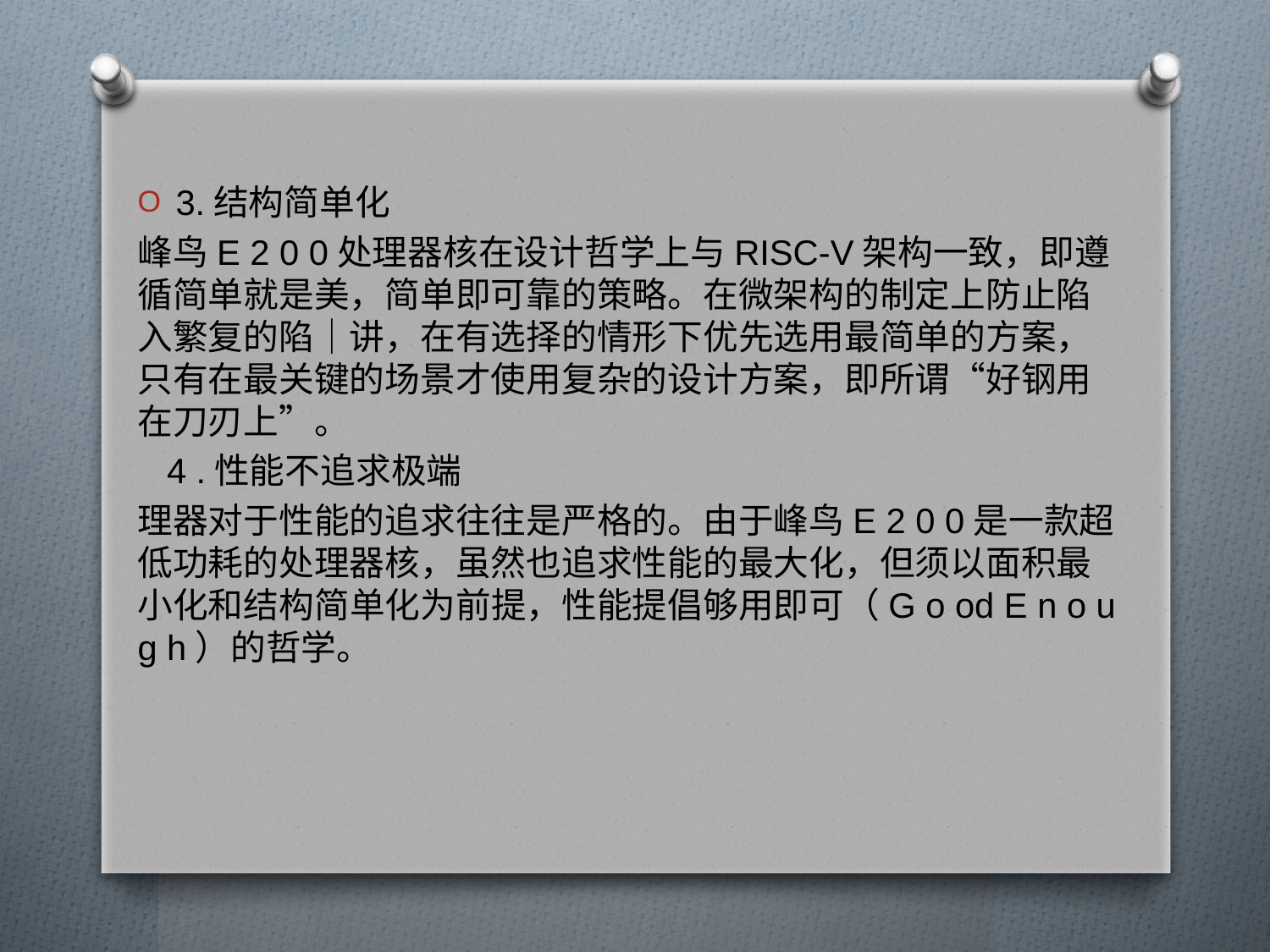

3.结构简单化
峰鸟E 2 0 0处理器核在设计哲学上与RISC-V架构一致，即遵循简单就是美，简单即可靠的策略。在微架构的制定上防止陷入繁复的陷｜讲，在有选择的情形下优先选用最简单的方案，只有在最关键的场景才使用复杂的设计方案，即所谓“好钢用在刀刃上”。
   4 .性能不追求极端
理器对于性能的追求往往是严格的。由于峰鸟E 2 0 0是一款超低功耗的处理器核，虽然也追求性能的最大化，但须以面积最小化和结构简单化为前提，性能提倡够用即可（G o od E n o u g h）的哲学。